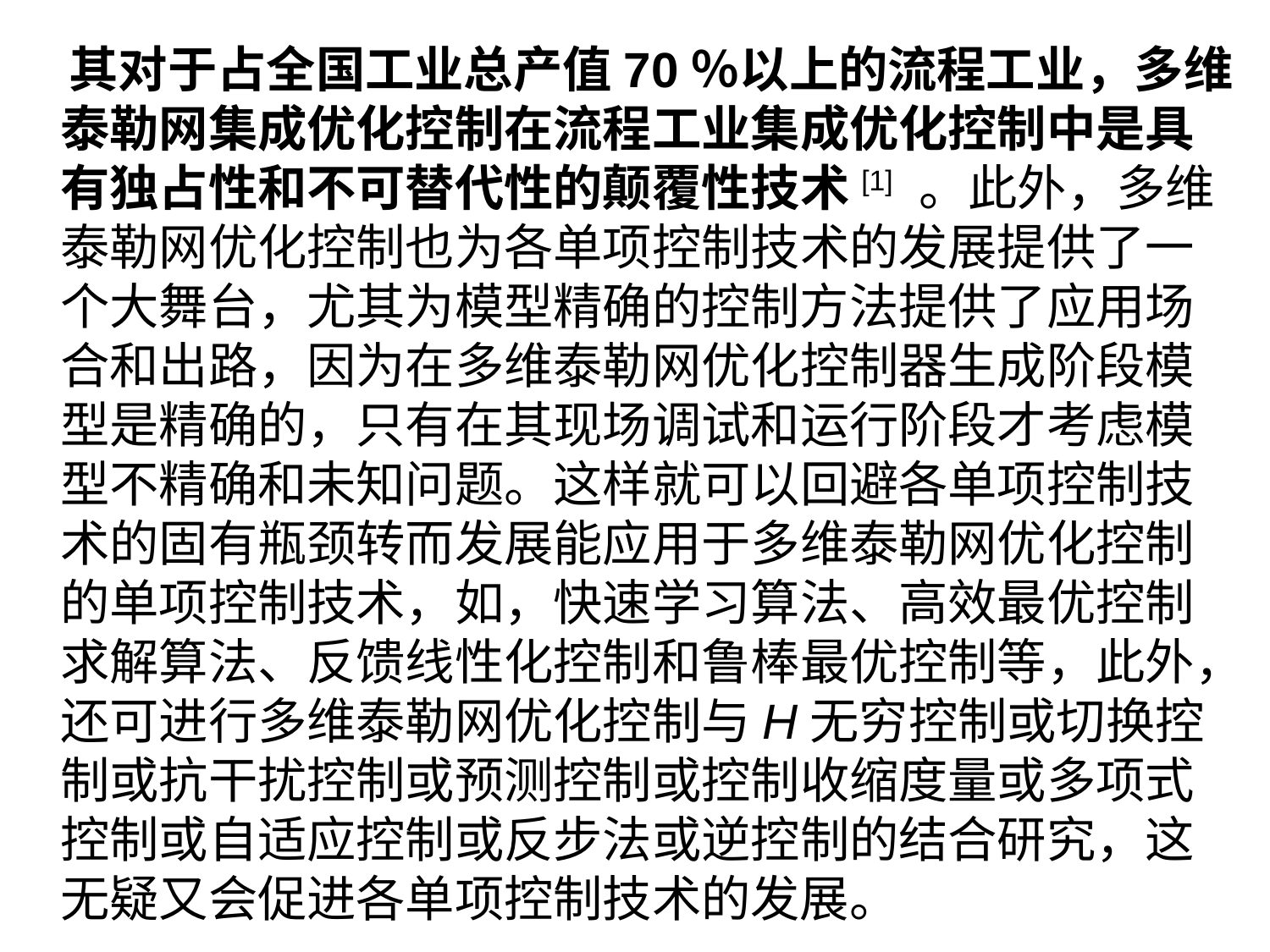

其对于占全国工业总产值70％以上的流程工业，多维泰勒网集成优化控制在流程工业集成优化控制中是具有独占性和不可替代性的颠覆性技术[1] 。此外，多维泰勒网优化控制也为各单项控制技术的发展提供了一个大舞台，尤其为模型精确的控制方法提供了应用场合和出路，因为在多维泰勒网优化控制器生成阶段模型是精确的，只有在其现场调试和运行阶段才考虑模型不精确和未知问题。这样就可以回避各单项控制技术的固有瓶颈转而发展能应用于多维泰勒网优化控制的单项控制技术，如，快速学习算法、高效最优控制求解算法、反馈线性化控制和鲁棒最优控制等，此外，还可进行多维泰勒网优化控制与H无穷控制或切换控制或抗干扰控制或预测控制或控制收缩度量或多项式控制或自适应控制或反步法或逆控制的结合研究，这无疑又会促进各单项控制技术的发展。